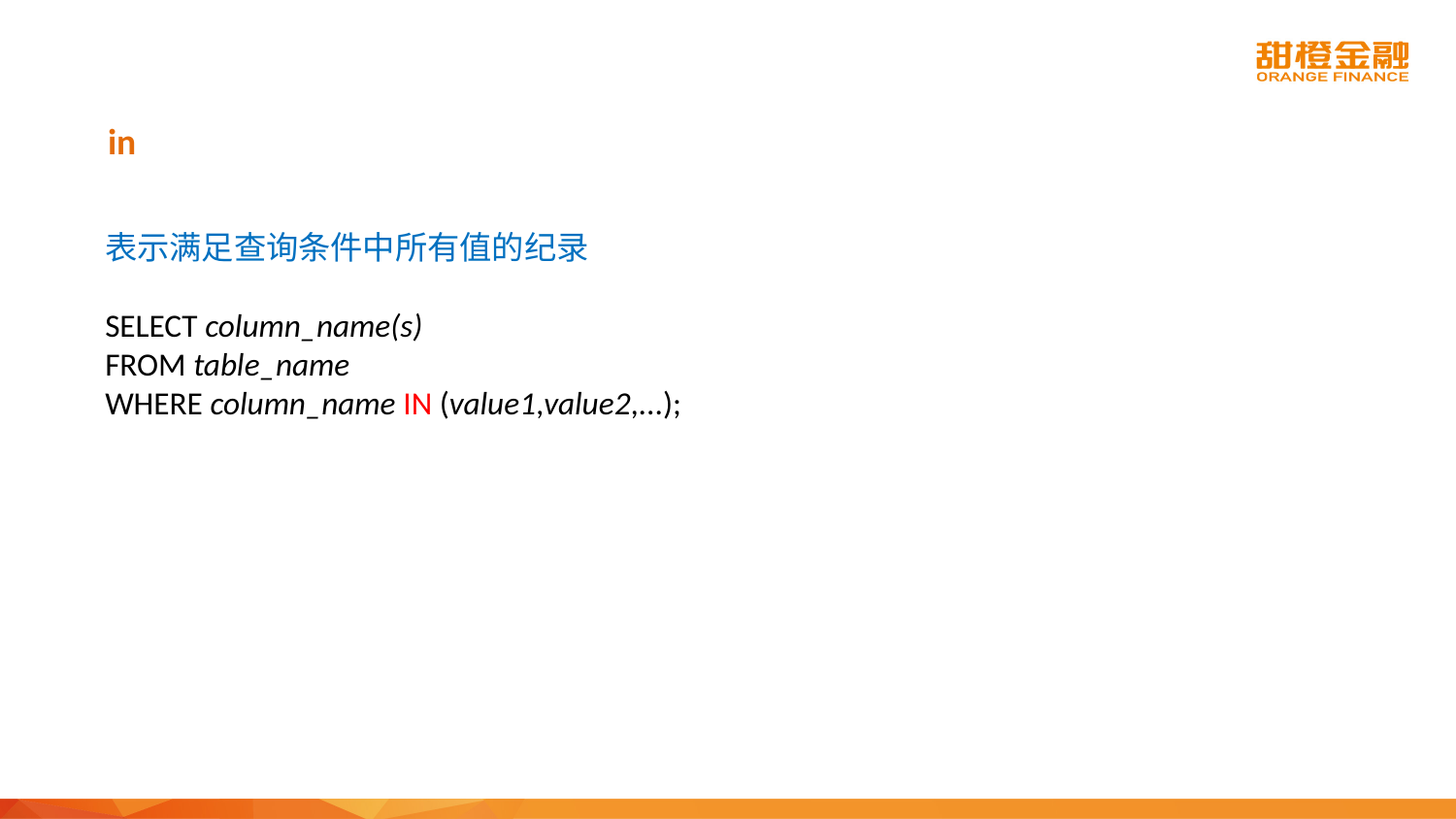

# in
表示满足查询条件中所有值的纪录

SELECT column_name(s)
FROM table_name
WHERE column_name IN (value1,value2,...);